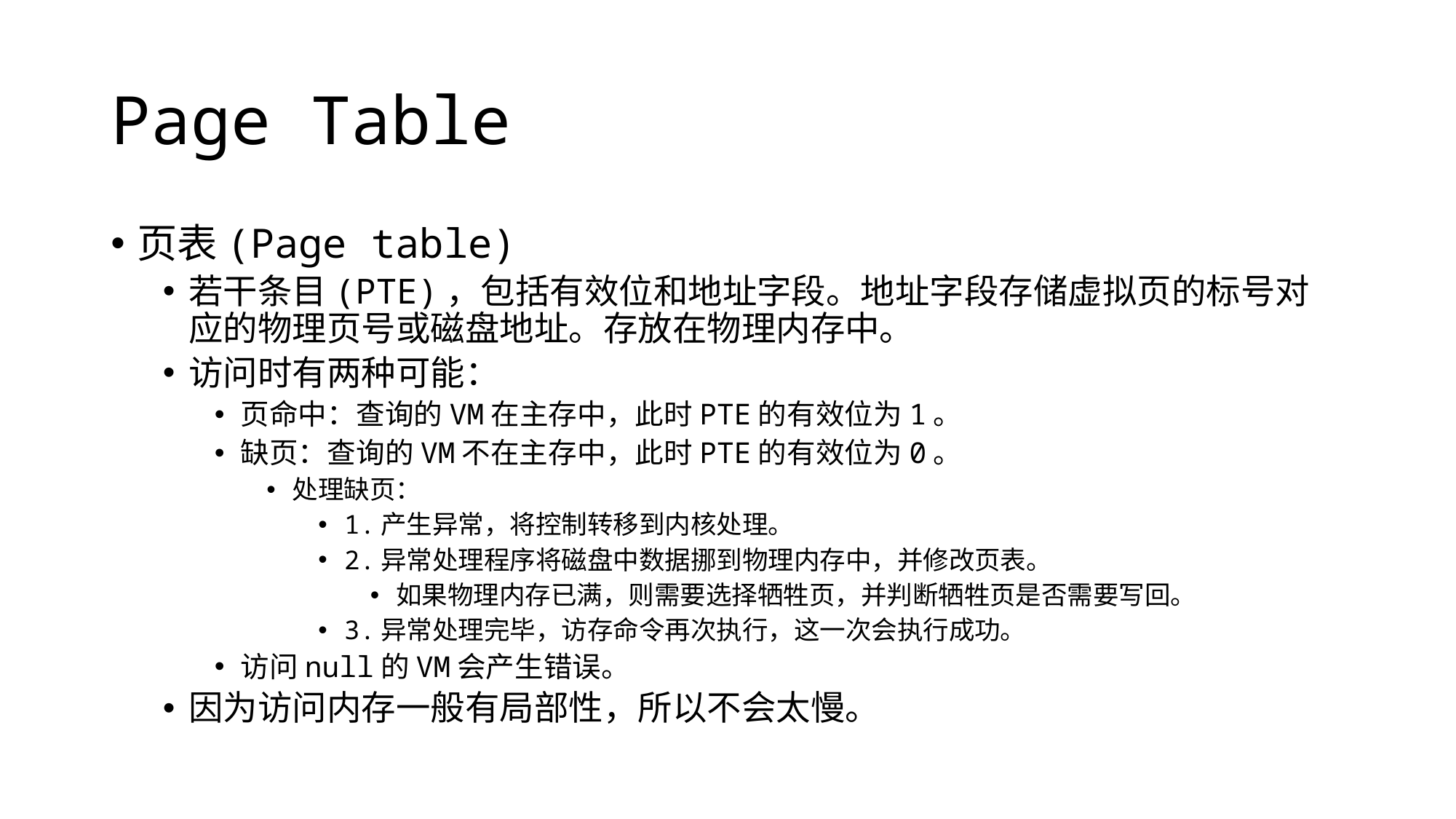

# Page Table
页表(Page table)
若干条目(PTE)，包括有效位和地址字段。地址字段存储虚拟页的标号对应的物理页号或磁盘地址。存放在物理内存中。
访问时有两种可能：
页命中：查询的VM在主存中，此时PTE的有效位为1。
缺页：查询的VM不在主存中，此时PTE的有效位为0。
处理缺页：
1.产生异常，将控制转移到内核处理。
2.异常处理程序将磁盘中数据挪到物理内存中，并修改页表。
如果物理内存已满，则需要选择牺牲页，并判断牺牲页是否需要写回。
3.异常处理完毕，访存命令再次执行，这一次会执行成功。
访问null的VM会产生错误。
因为访问内存一般有局部性，所以不会太慢。